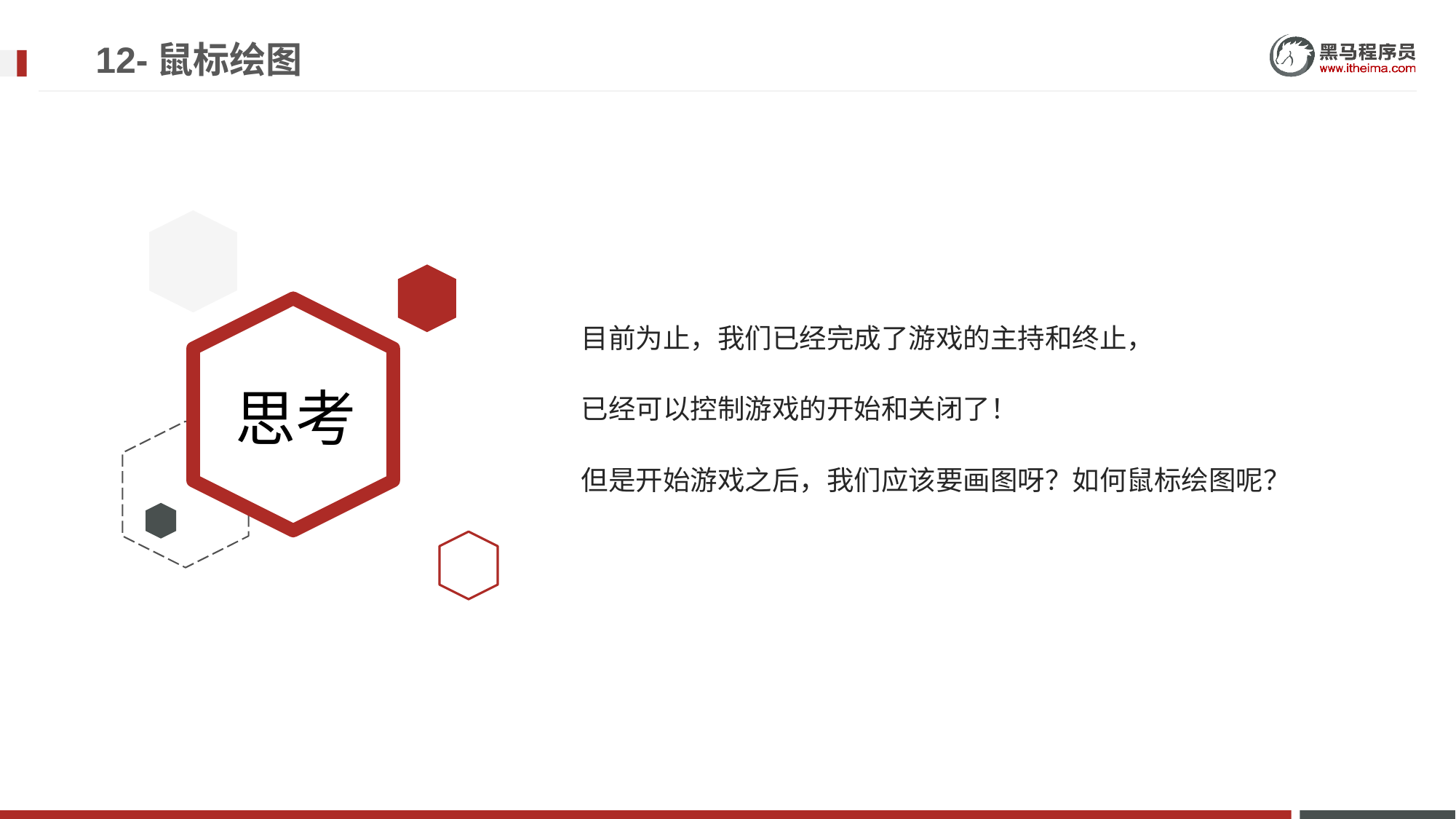

# 12-鼠标绘图
目前为止，我们已经完成了游戏的主持和终止，
已经可以控制游戏的开始和关闭了！
但是开始游戏之后，我们应该要画图呀？如何鼠标绘图呢？